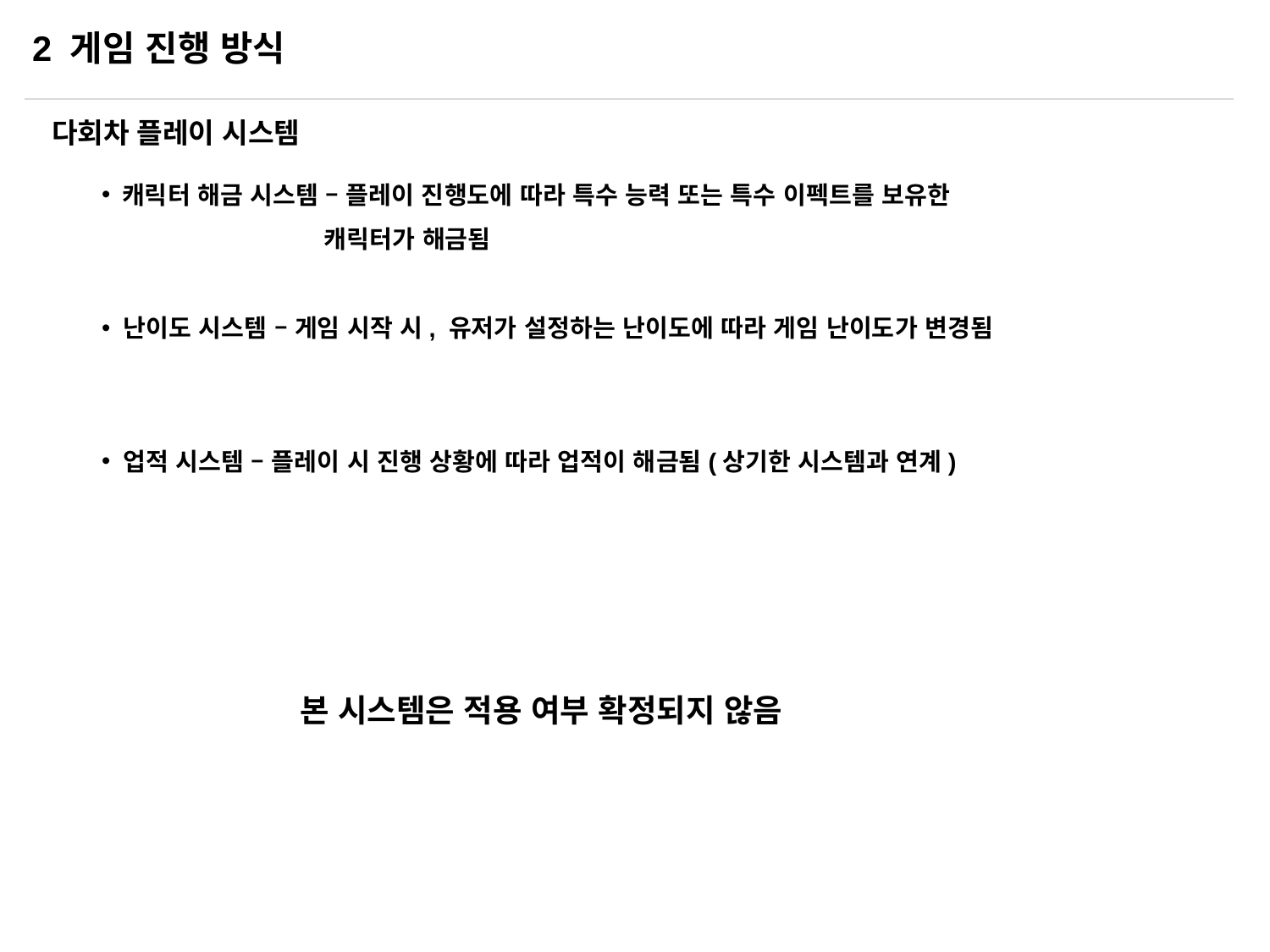

2 게임 진행 방식
  다회차 플레이 시스템
 캐릭터 해금 시스템 – 플레이 진행도에 따라 특수 능력 또는 특수 이펙트를 보유한
                               캐릭터가 해금됨

 난이도 시스템 – 게임 시작 시, 유저가 설정하는 난이도에 따라 게임 난이도가 변경됨

 업적 시스템 – 플레이 시 진행 상황에 따라 업적이 해금됨(상기한 시스템과 연계)

본 시스템은 적용 여부 확정되지 않음